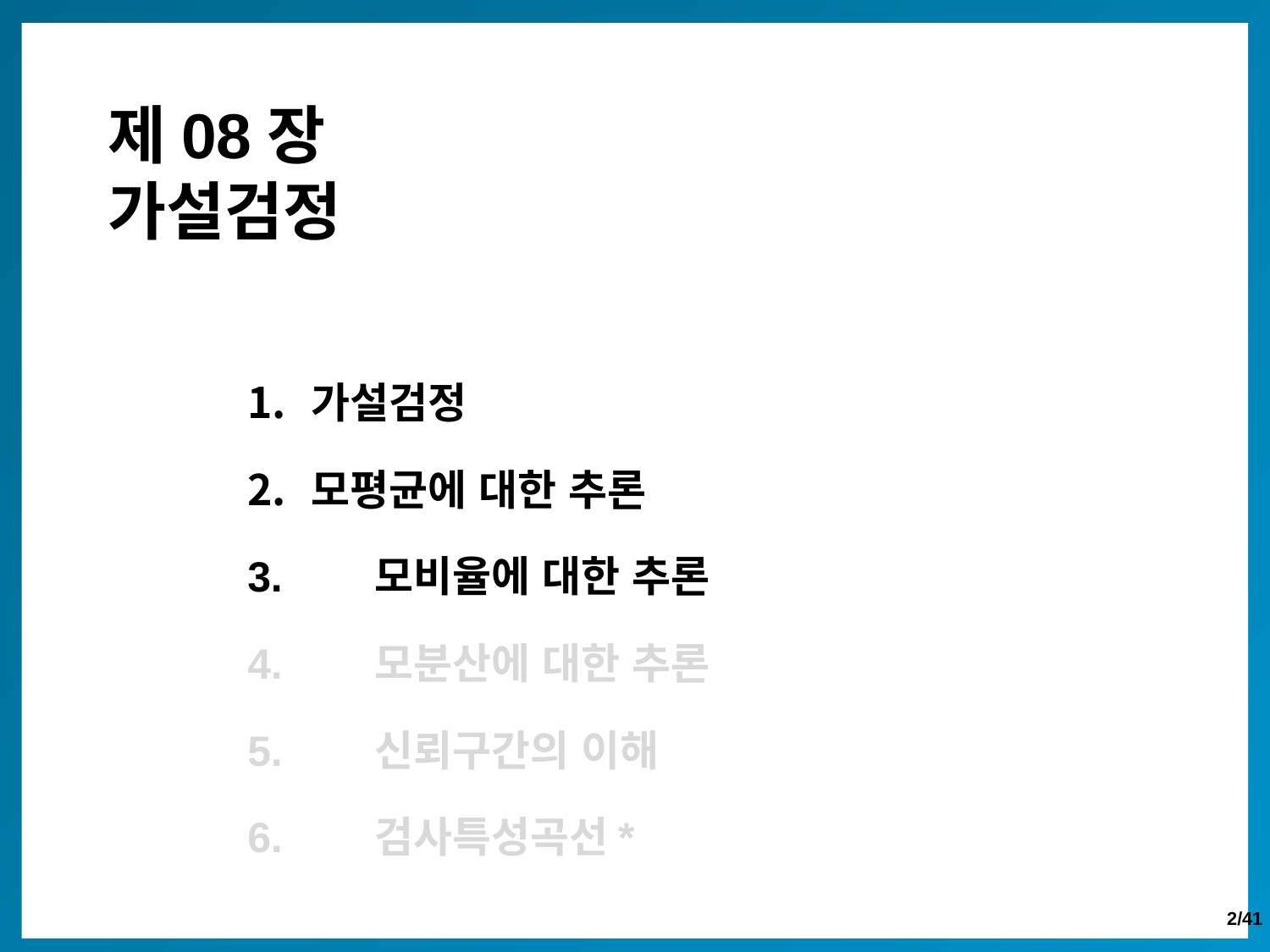

제08장
가설검정
가설검정
모평균에 대한 추론
3.	모비율에 대한 추론
4.	모분산에 대한 추론
5.	신뢰구간의 이해
6.	검사특성곡선*